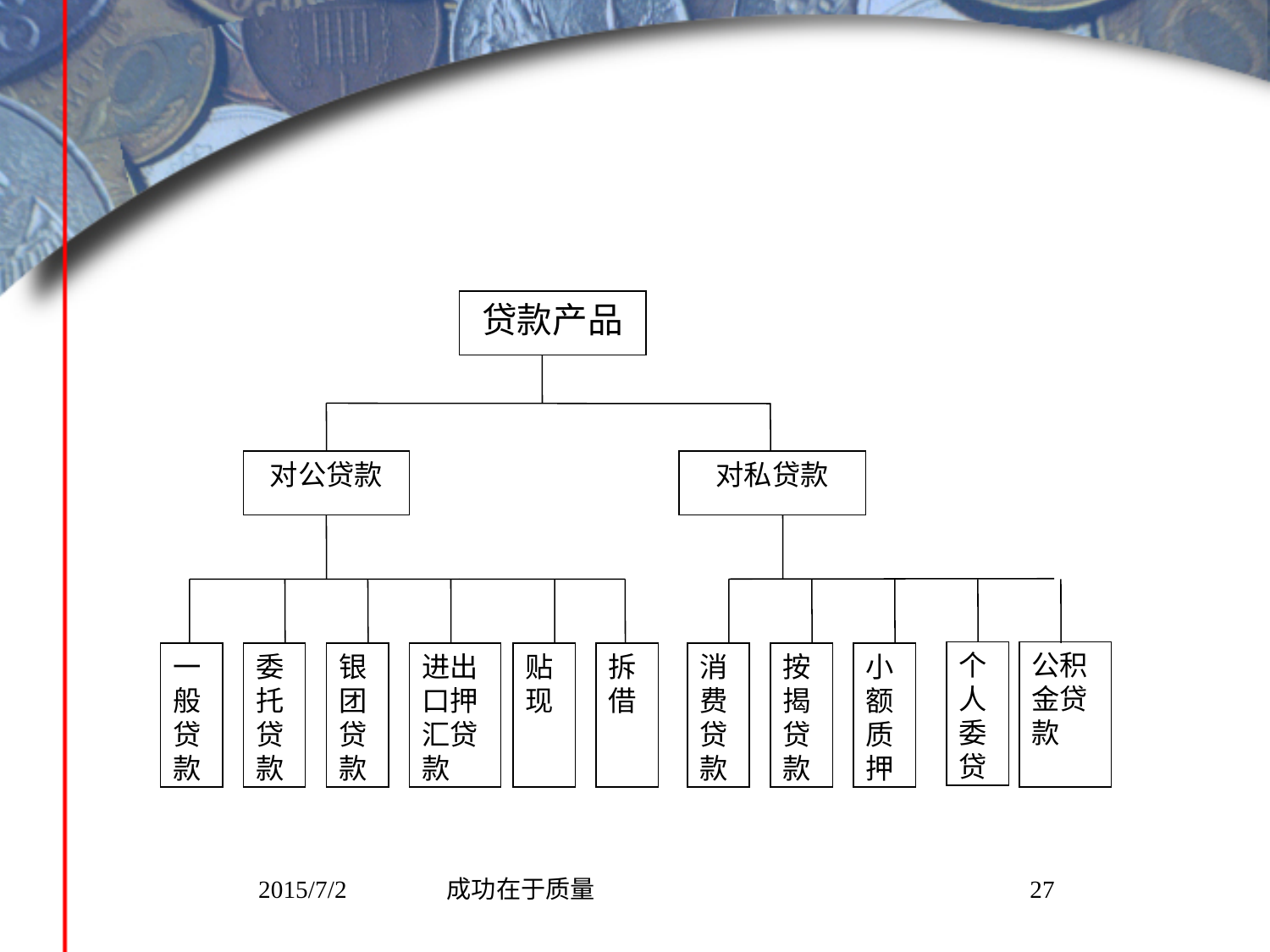

贷款产品

对公贷款
对私贷款

公积金贷款
一般贷款
委托贷款
银团贷款
进出口押汇贷款
贴现
拆借
消费贷款
按揭贷款
小额质押
个人委贷
2015/7/2
成功在于质量
27